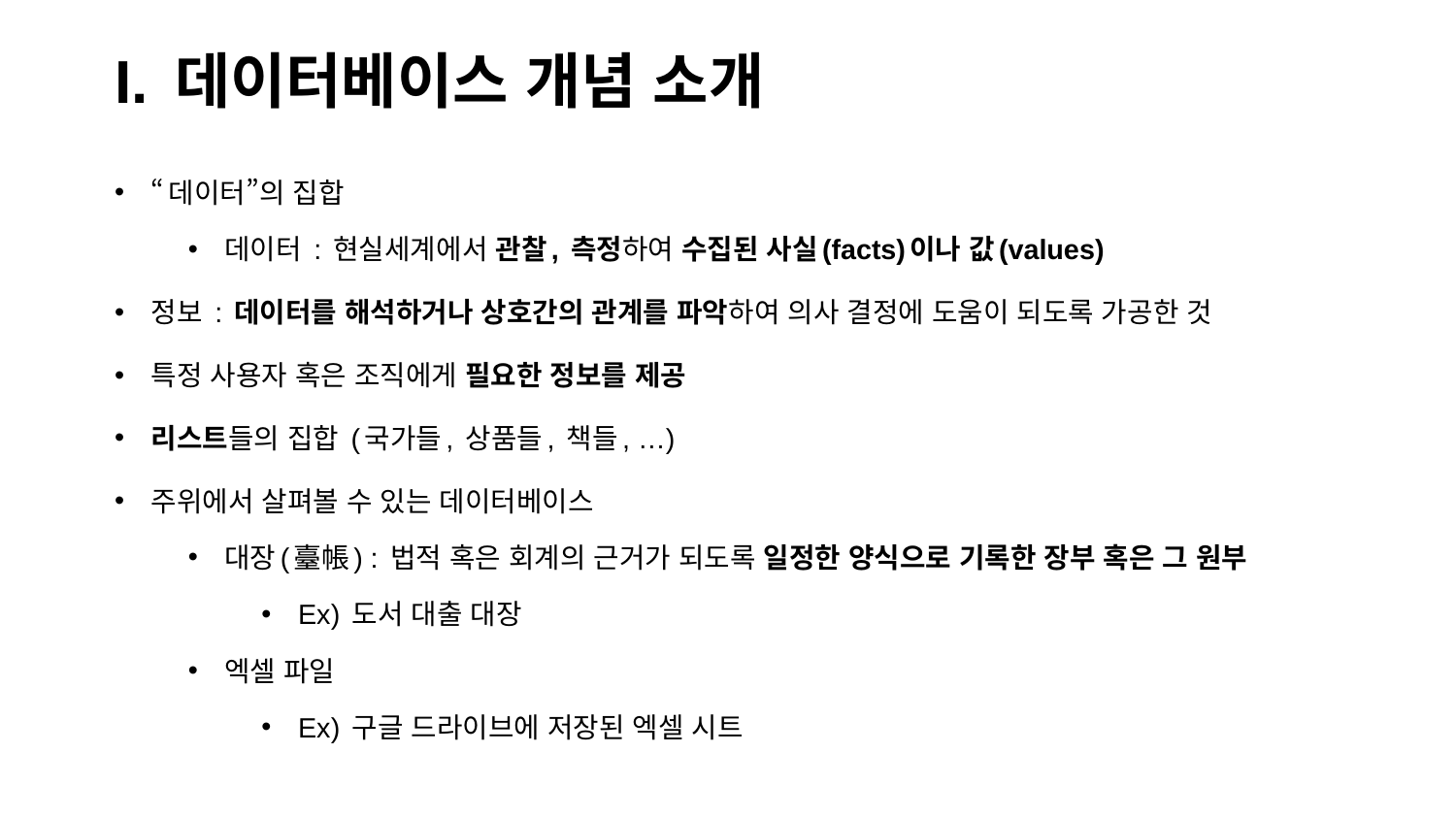

# I. 데이터베이스 개념 소개
“데이터”의 집합
데이터 : 현실세계에서 관찰, 측정하여 수집된 사실(facts)이나 값(values)
정보 : 데이터를 해석하거나 상호간의 관계를 파악하여 의사 결정에 도움이 되도록 가공한 것
특정 사용자 혹은 조직에게 필요한 정보를 제공
리스트들의 집합 (국가들, 상품들, 책들, …)
주위에서 살펴볼 수 있는 데이터베이스
대장(臺帳) : 법적 혹은 회계의 근거가 되도록 일정한 양식으로 기록한 장부 혹은 그 원부
Ex) 도서 대출 대장
엑셀 파일
Ex) 구글 드라이브에 저장된 엑셀 시트